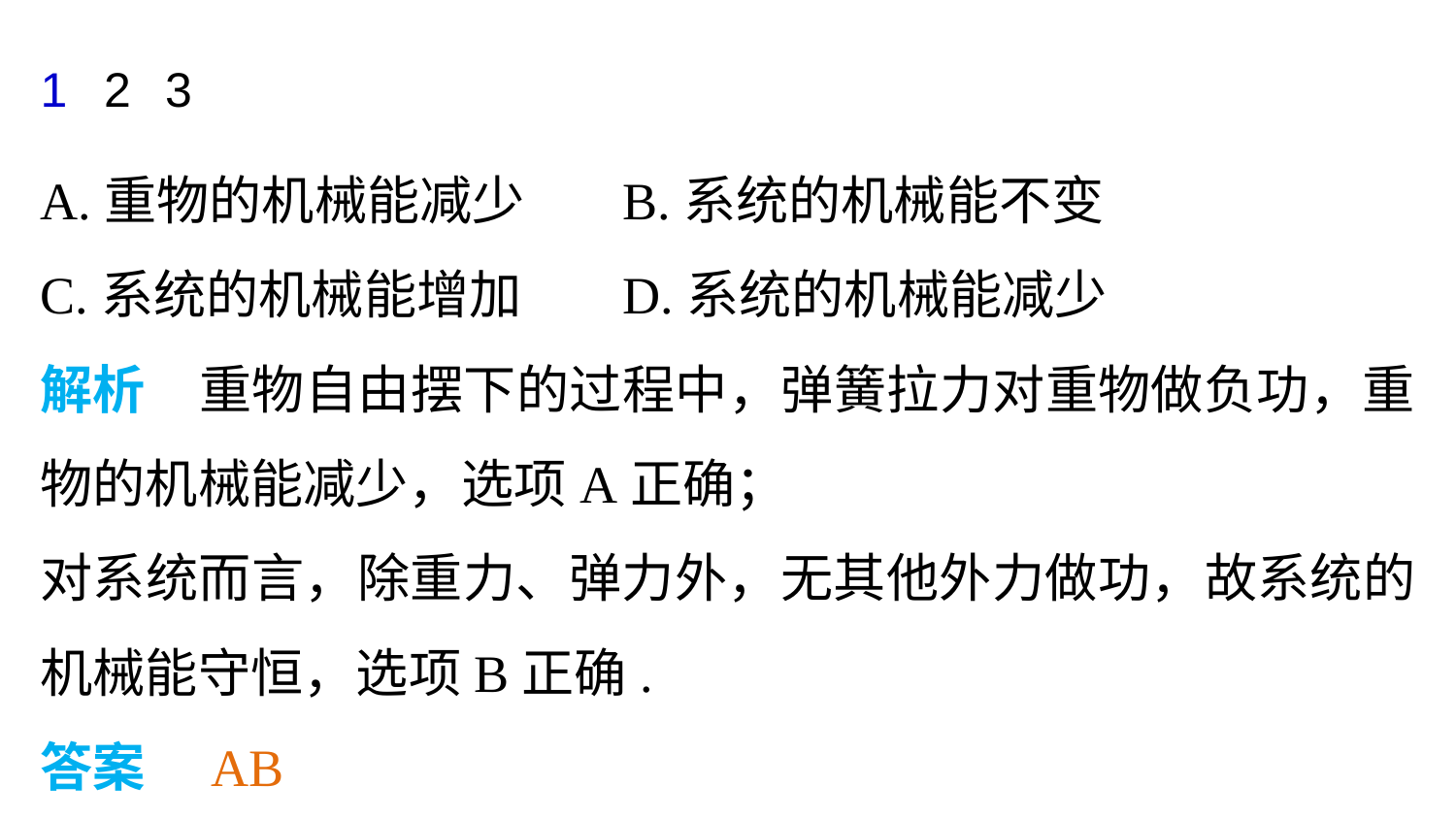

1
2
3
A.重物的机械能减少  	B.系统的机械能不变
C.系统的机械能增加  	D.系统的机械能减少
解析　重物自由摆下的过程中，弹簧拉力对重物做负功，重物的机械能减少，选项A正确；
对系统而言，除重力、弹力外，无其他外力做功，故系统的机械能守恒，选项B正确.
答案　AB